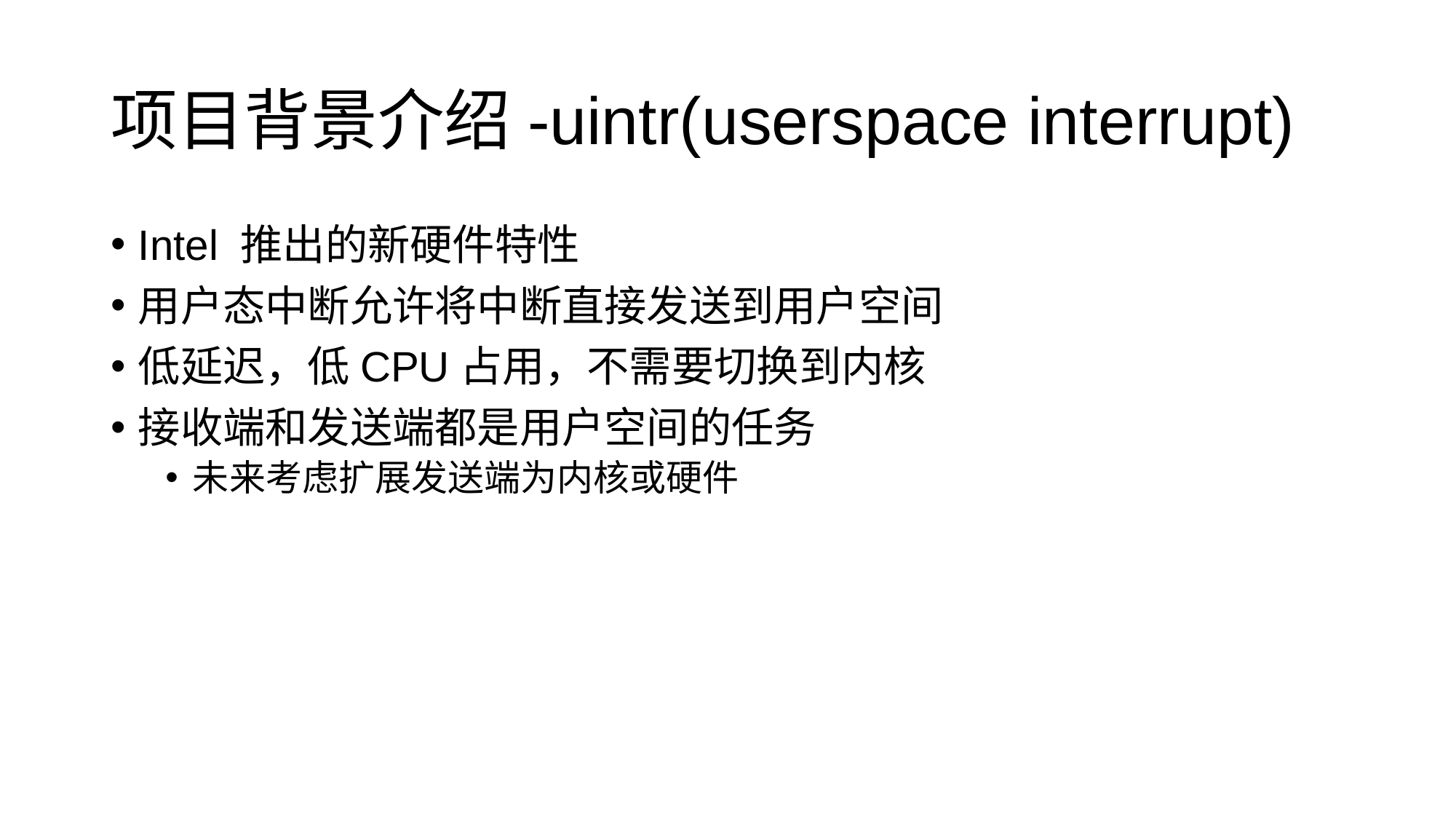

# 项目背景介绍-uintr(userspace interrupt)
Intel 推出的新硬件特性
用户态中断允许将中断直接发送到用户空间
低延迟，低CPU占用，不需要切换到内核
接收端和发送端都是用户空间的任务
未来考虑扩展发送端为内核或硬件